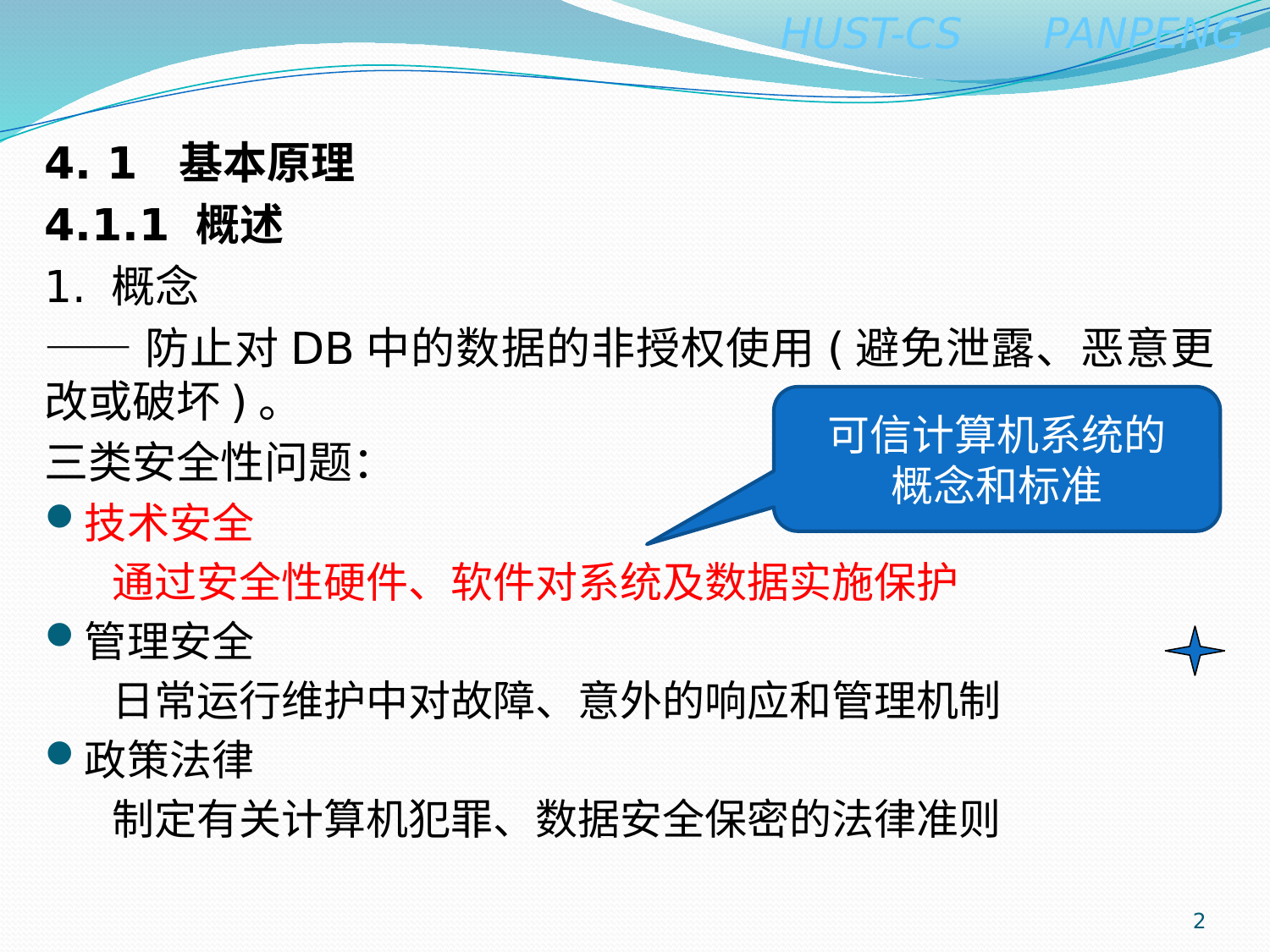

4. 1  基本原理
4.1.1 概述
1. 概念
——防止对DB中的数据的非授权使用(避免泄露、恶意更改或破坏)。
三类安全性问题：
技术安全
      通过安全性硬件、软件对系统及数据实施保护
管理安全
      日常运行维护中对故障、意外的响应和管理机制
政策法律
      制定有关计算机犯罪、数据安全保密的法律准则
可信计算机系统的
概念和标准

2